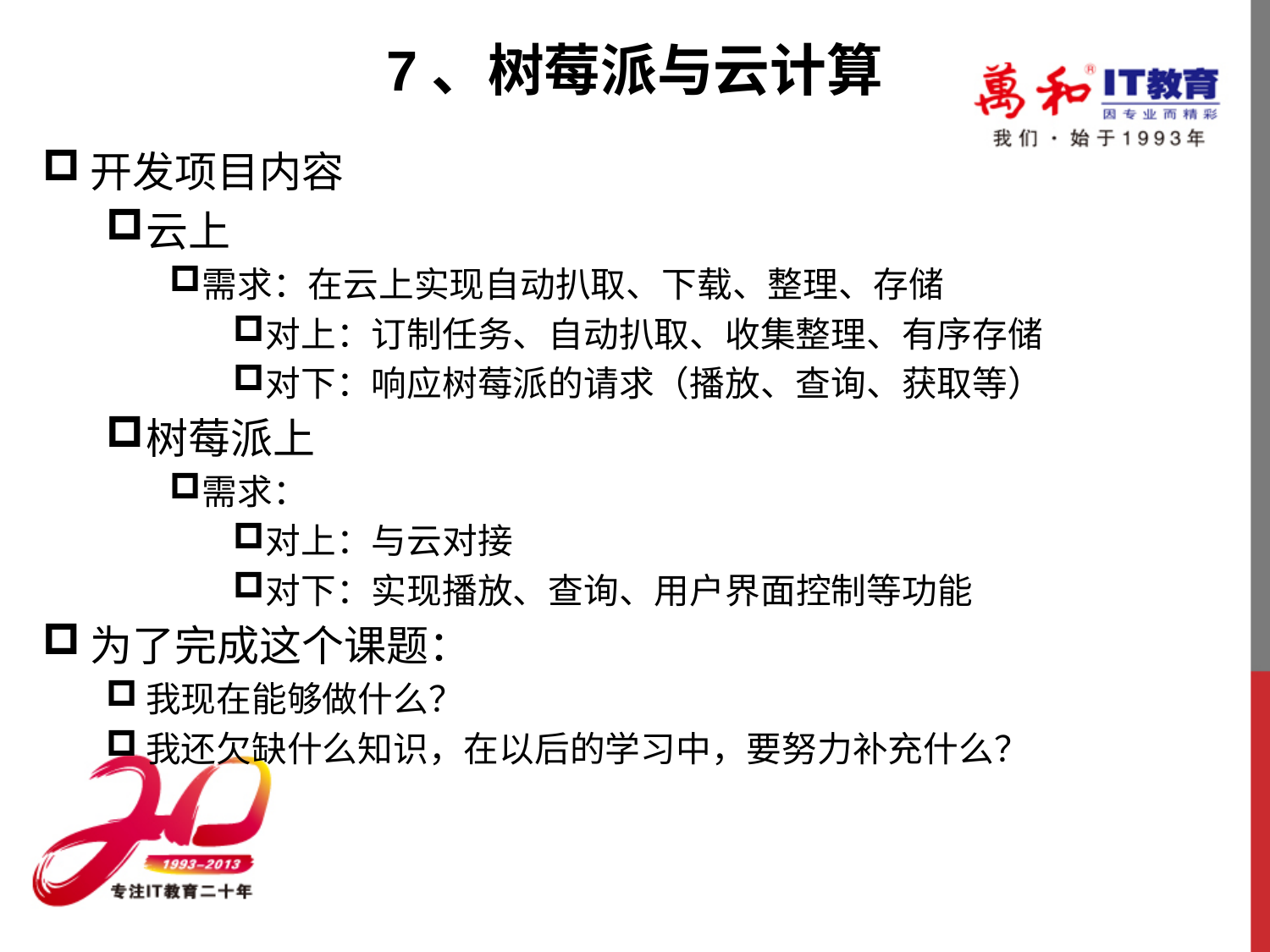

# 7、树莓派与云计算
开发项目内容
云上
需求：在云上实现自动扒取、下载、整理、存储
对上：订制任务、自动扒取、收集整理、有序存储
对下：响应树莓派的请求（播放、查询、获取等）
树莓派上
需求：
对上：与云对接
对下：实现播放、查询、用户界面控制等功能
为了完成这个课题：
我现在能够做什么？
我还欠缺什么知识，在以后的学习中，要努力补充什么？